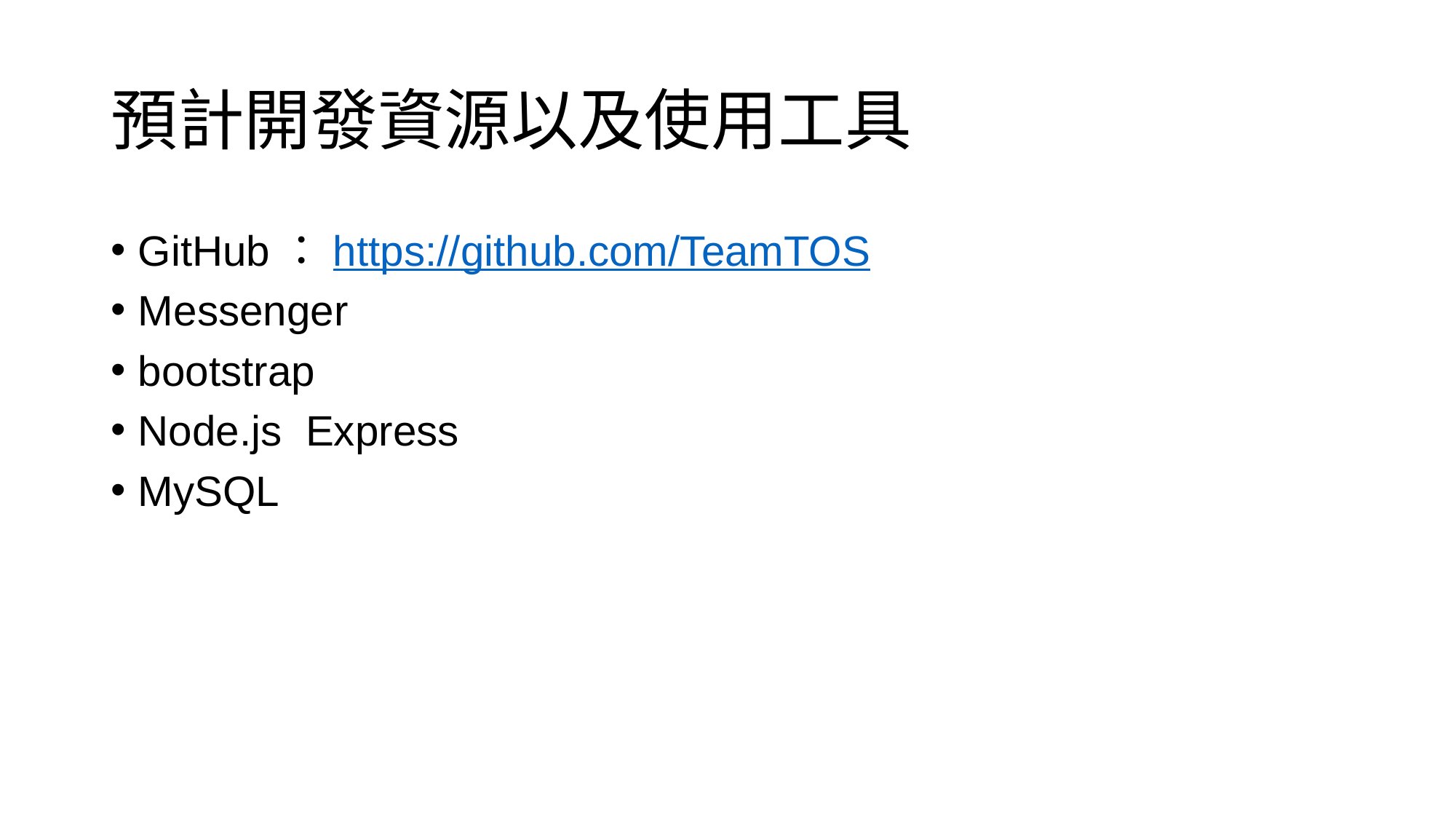

# 預計開發資源以及使用工具
GitHub：https://github.com/TeamTOS
Messenger
bootstrap
Node.js  Express
MySQL